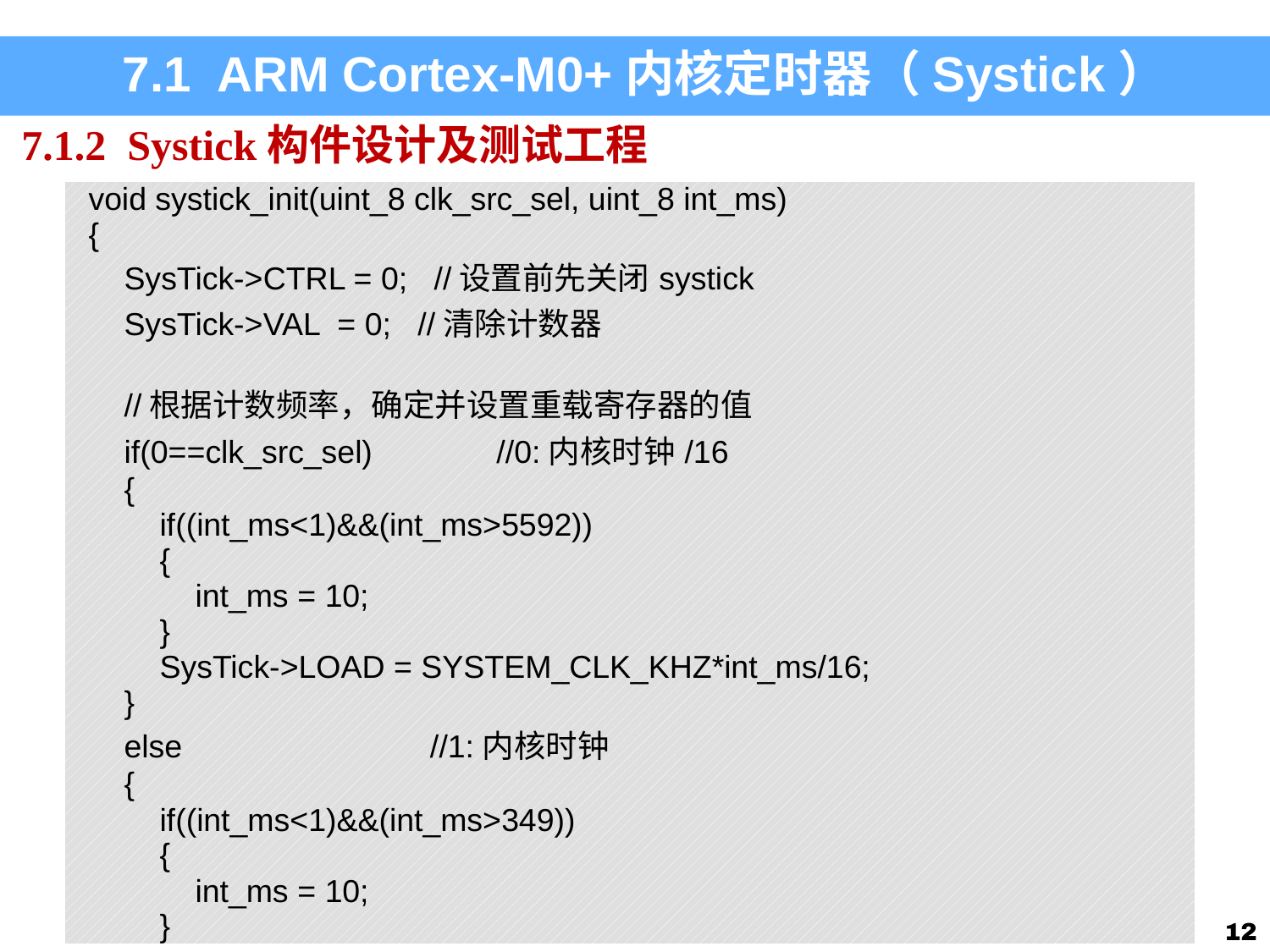

7.1  ARM Cortex-M0+内核定时器（Systick）
7.1.2  Systick构件设计及测试工程
| void systick\_init(uint\_8 clk\_src\_sel, uint\_8 int\_ms) { SysTick->CTRL = 0; //设置前先关闭systick SysTick->VAL = 0; //清除计数器   //根据计数频率，确定并设置重载寄存器的值 if(0==clk\_src\_sel) //0:内核时钟/16 { if((int\_ms<1)&&(int\_ms>5592)) { int\_ms = 10; } SysTick->LOAD = SYSTEM\_CLK\_KHZ\*int\_ms/16; } else //1:内核时钟 { if((int\_ms<1)&&(int\_ms>349)) { int\_ms = 10; } |
| --- |
12